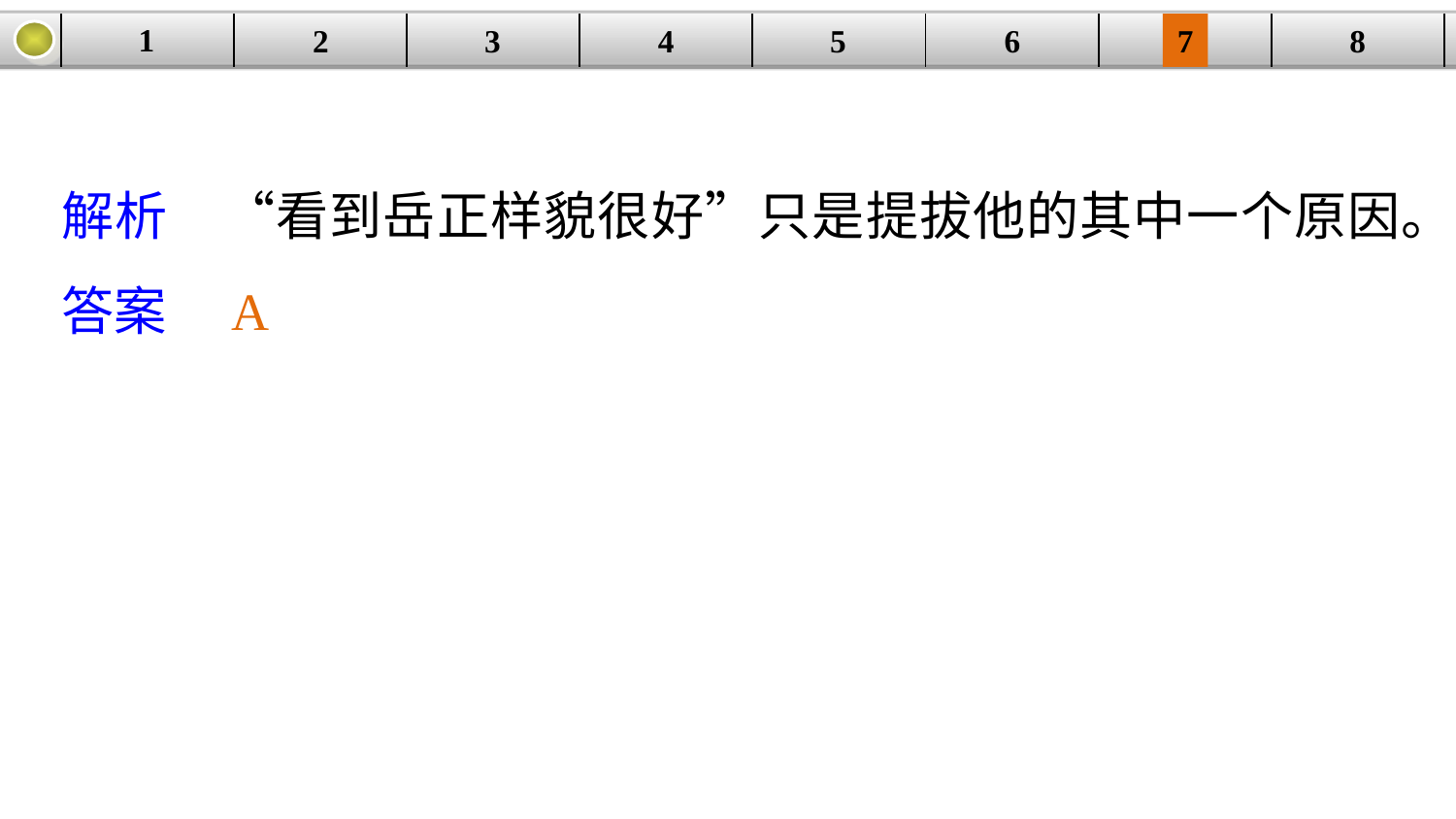

1
3
4
5
6
8
2
|  |  |  |  |  |  |  |  |
| --- | --- | --- | --- | --- | --- | --- | --- |
7

解析　“看到岳正样貌很好”只是提拔他的其中一个原因。
答案　A